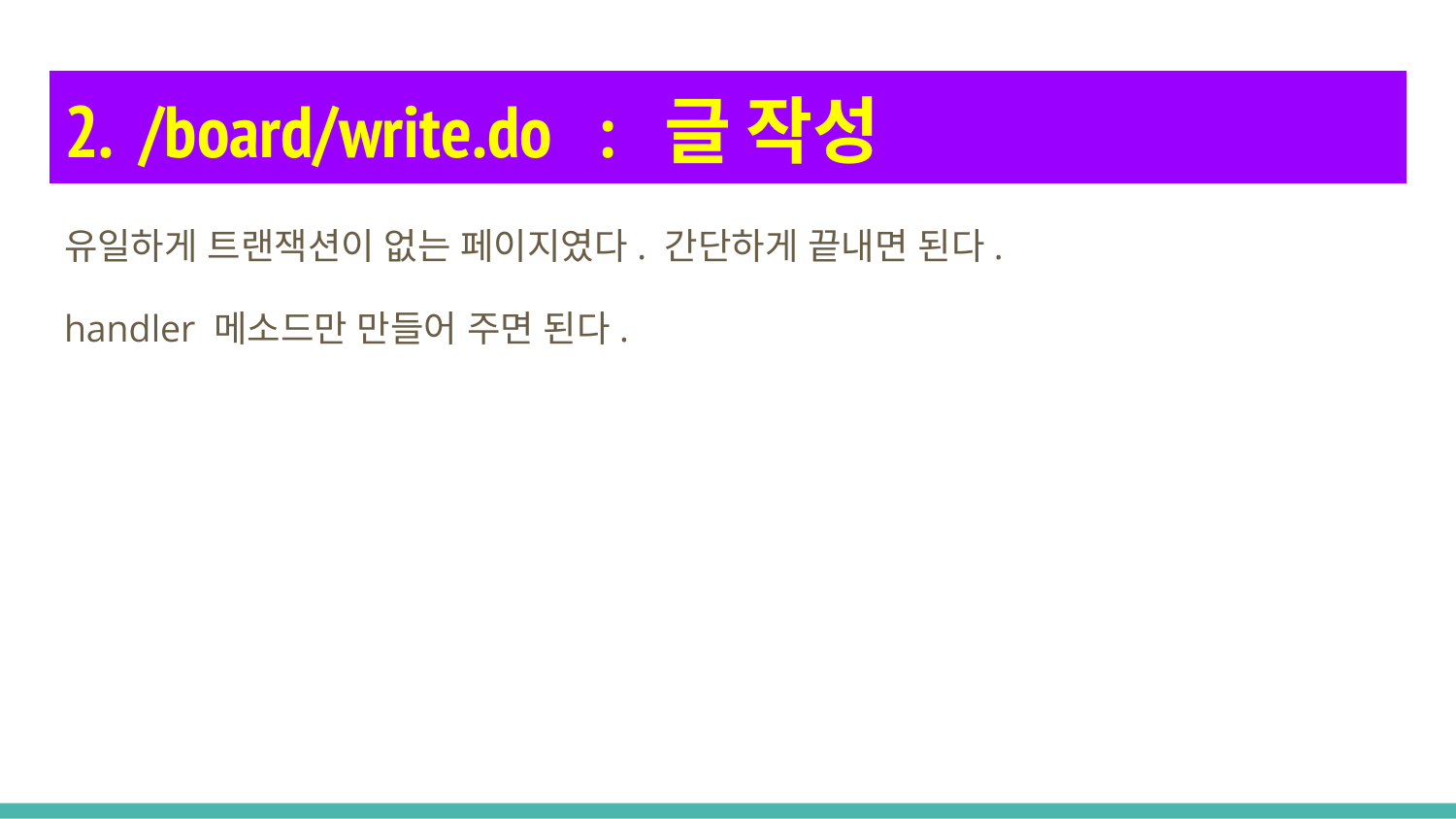

# 2.  /board/write.do   :  글 작성
유일하게 트랜잭션이 없는 페이지였다. 간단하게 끝내면 된다.
handler 메소드만 만들어 주면 된다.